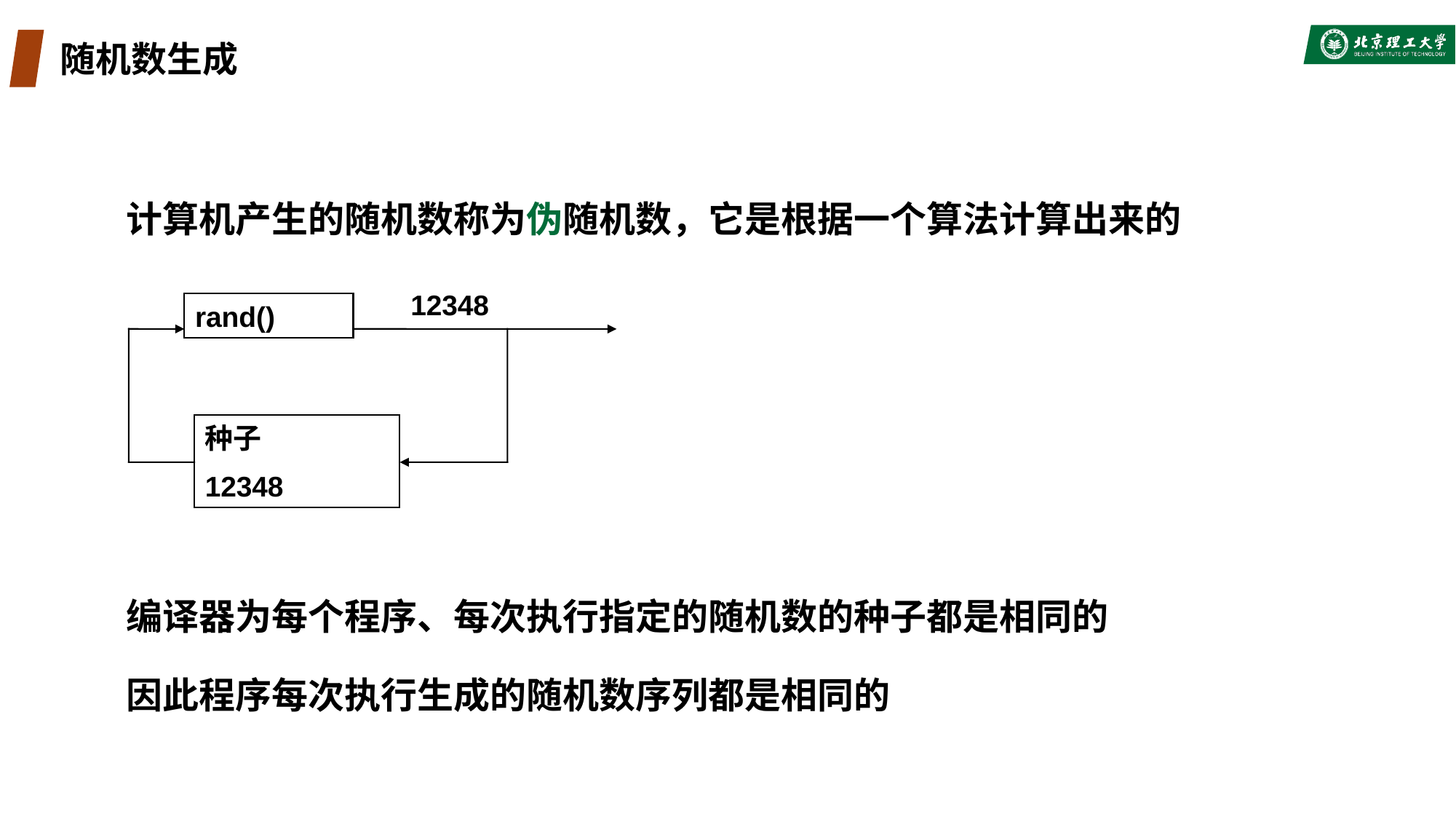

# 随机数生成
计算机产生的随机数称为伪随机数，它是根据一个算法计算出来的

编译器为每个程序、每次执行指定的随机数的种子都是相同的
因此程序每次执行生成的随机数序列都是相同的
12348
rand()

种子
12348